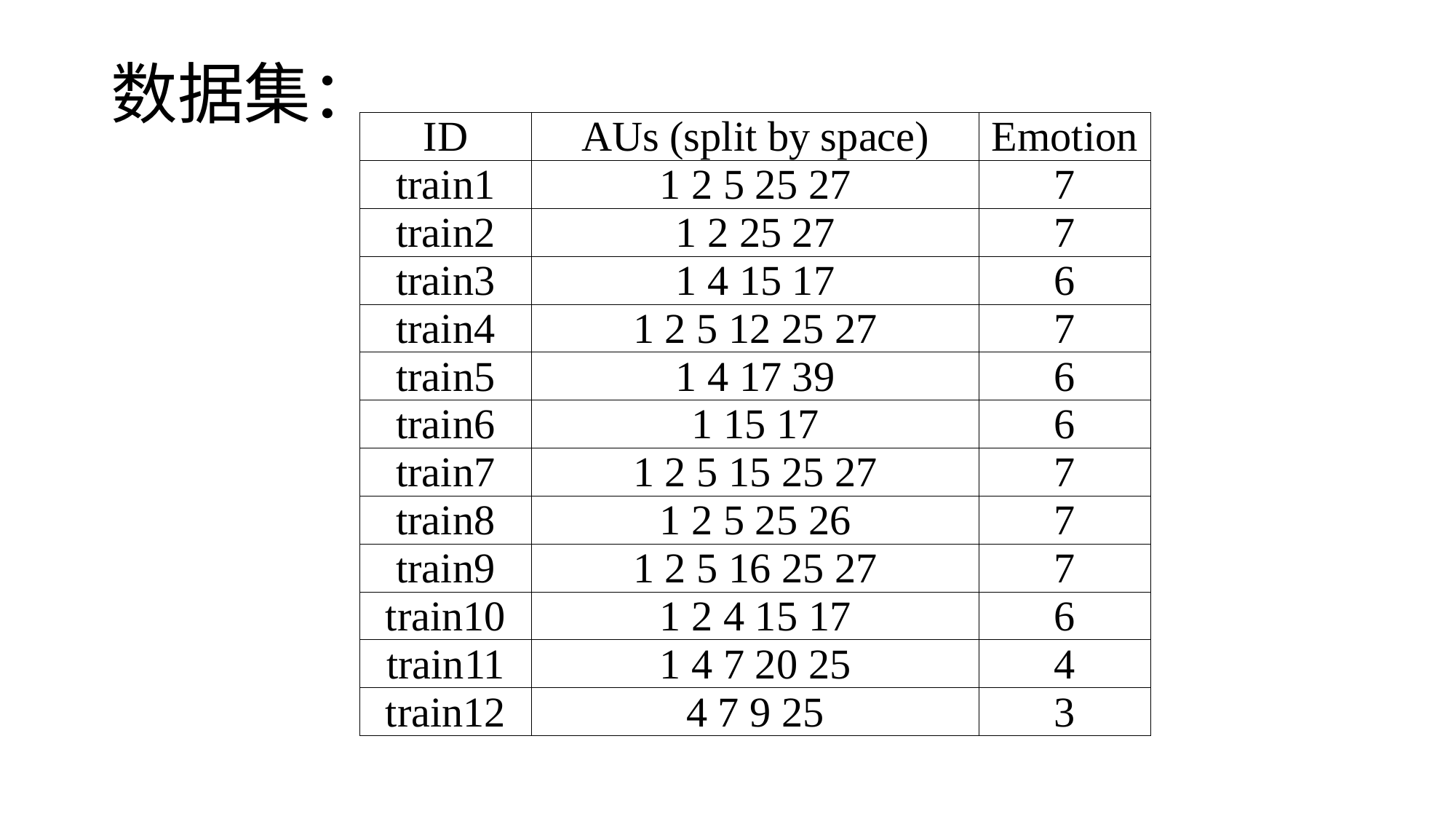

# 数据集：
| ID | AUs (split by space) | Emotion |
| --- | --- | --- |
| train1 | 1 2 5 25 27 | 7 |
| train2 | 1 2 25 27 | 7 |
| train3 | 1 4 15 17 | 6 |
| train4 | 1 2 5 12 25 27 | 7 |
| train5 | 1 4 17 39 | 6 |
| train6 | 1 15 17 | 6 |
| train7 | 1 2 5 15 25 27 | 7 |
| train8 | 1 2 5 25 26 | 7 |
| train9 | 1 2 5 16 25 27 | 7 |
| train10 | 1 2 4 15 17 | 6 |
| train11 | 1 4 7 20 25 | 4 |
| train12 | 4 7 9 25 | 3 |